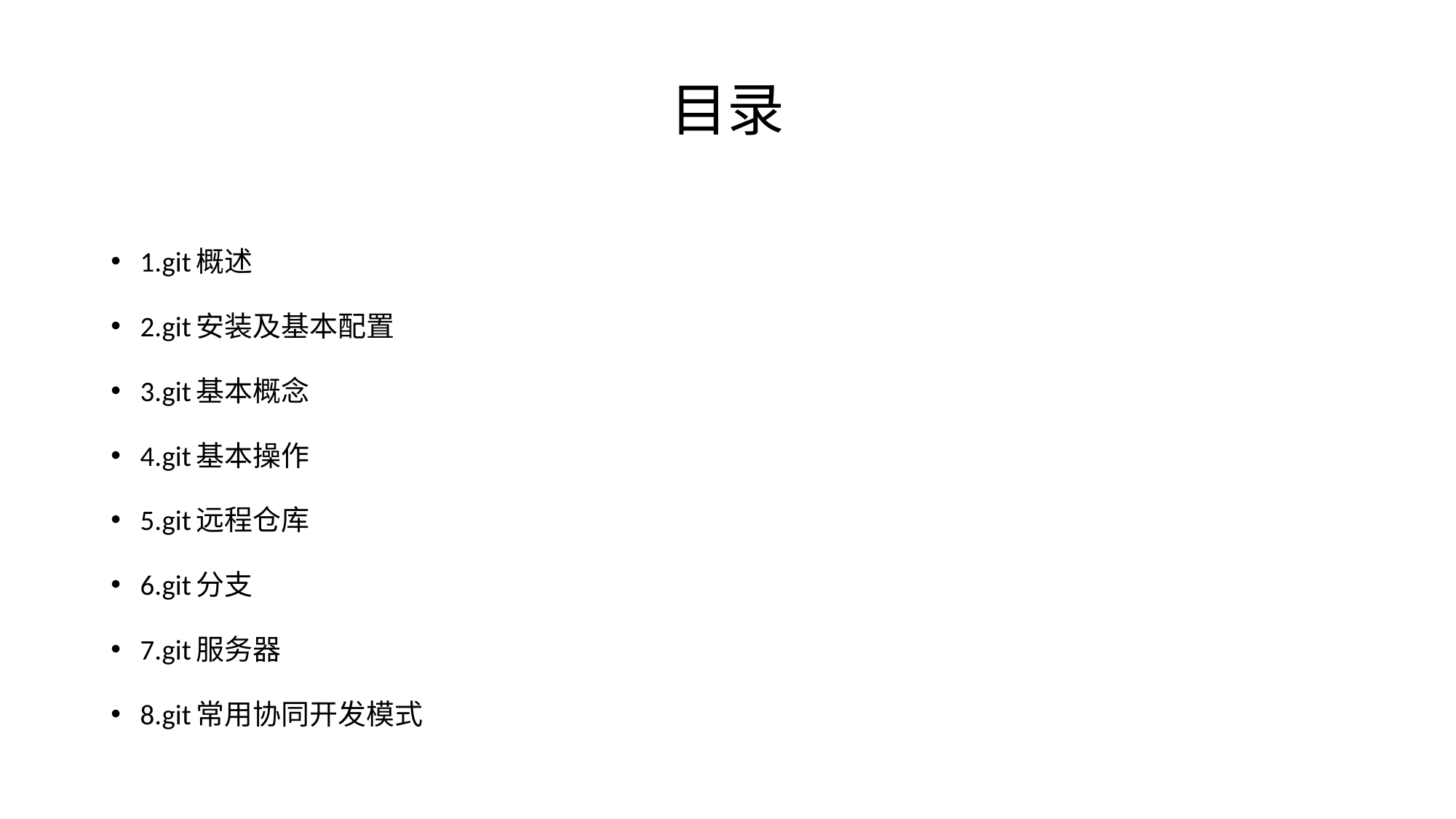

# 目录
1.git概述
2.git安装及基本配置
3.git基本概念
4.git基本操作
5.git远程仓库
6.git分支
7.git服务器
8.git常用协同开发模式